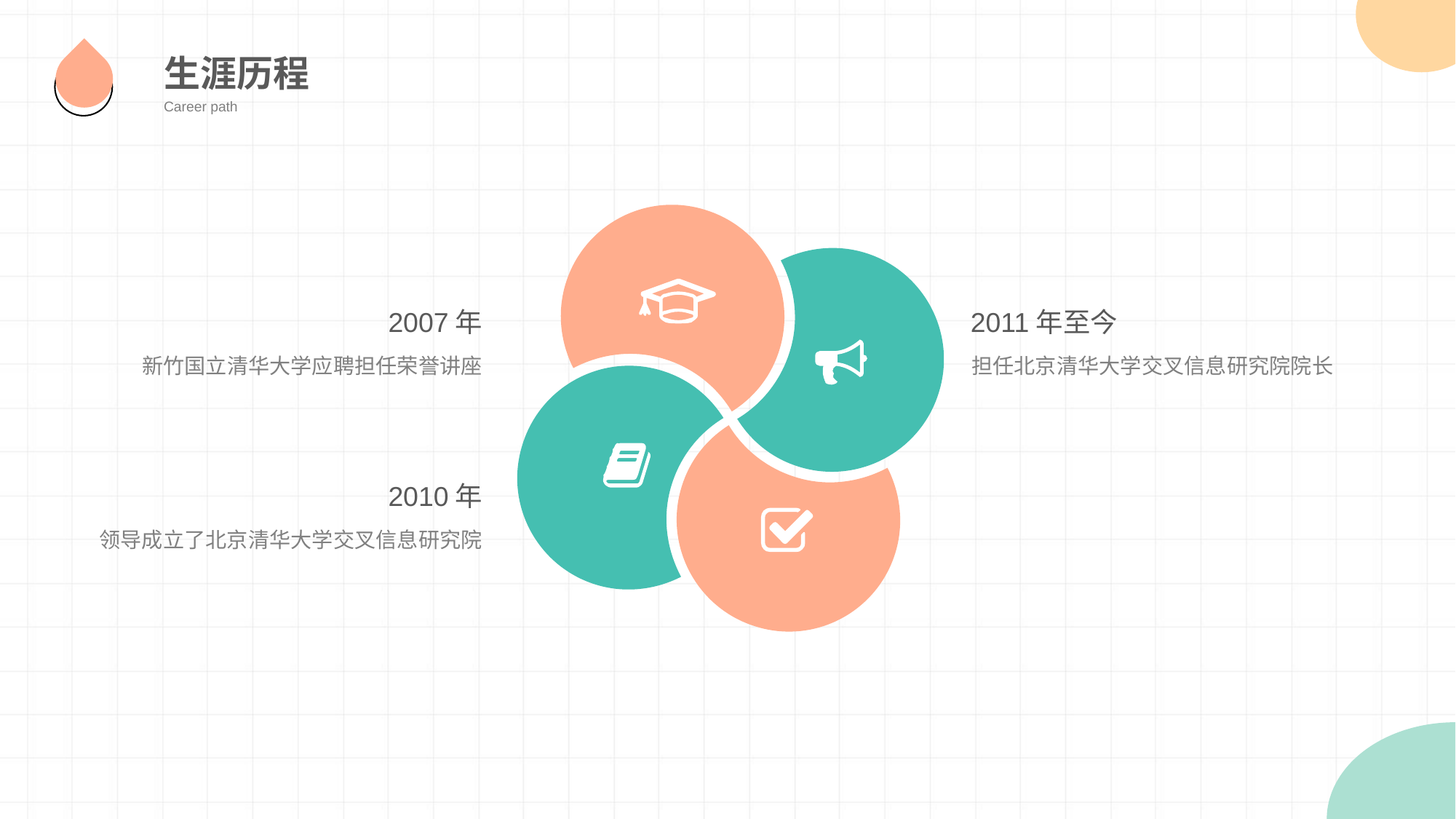

生涯历程

Career path

2007年
2011年至今
新竹国立清华大学应聘担任荣誉讲座

担任北京清华大学交叉信息研究院院长

2010年

领导成立了北京清华大学交叉信息研究院